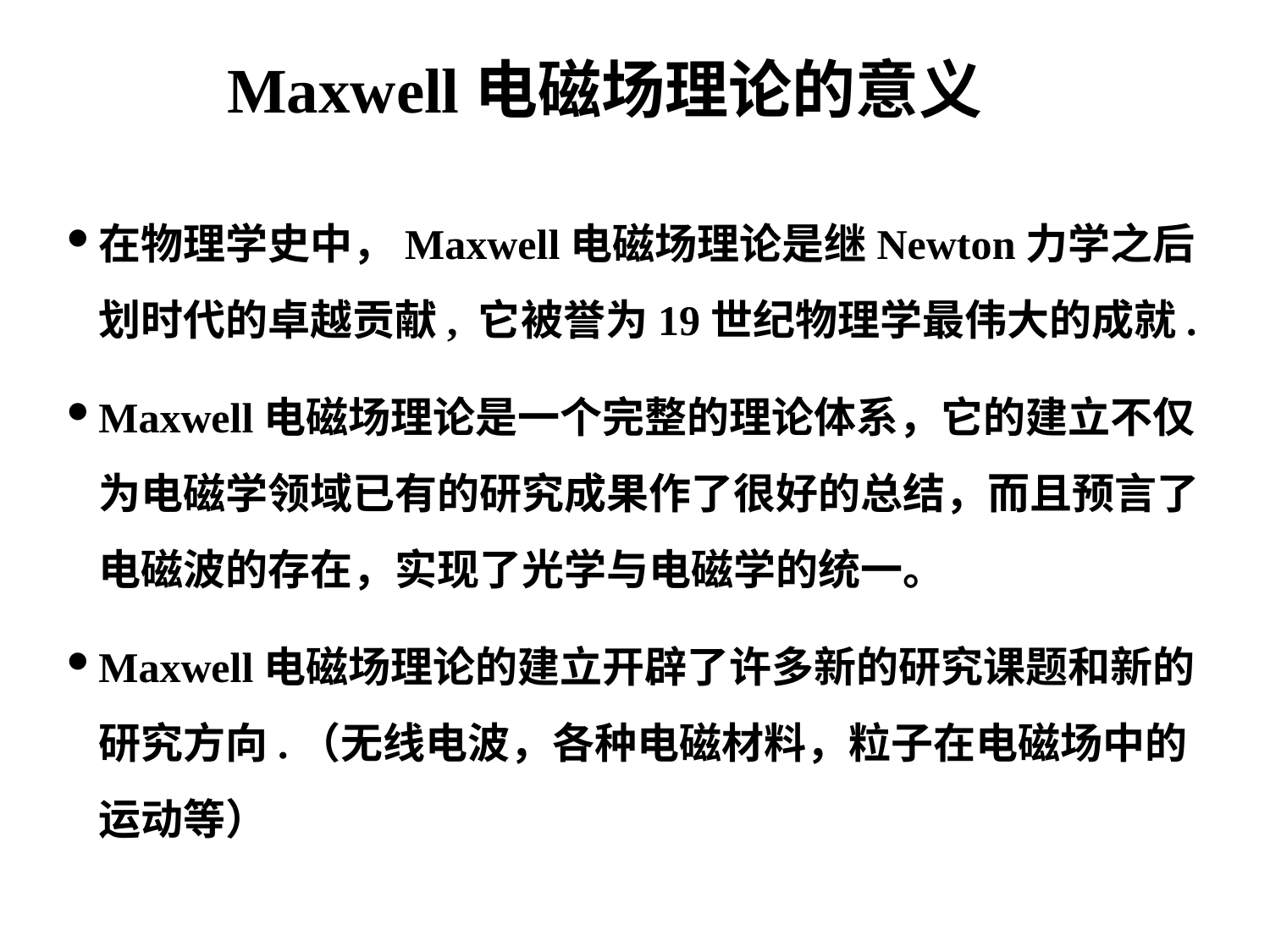

# Maxwell电磁场理论的意义
在物理学史中，Maxwell电磁场理论是继Newton力学之后划时代的卓越贡献, 它被誉为19世纪物理学最伟大的成就.
Maxwell电磁场理论是一个完整的理论体系，它的建立不仅为电磁学领域已有的研究成果作了很好的总结，而且预言了电磁波的存在，实现了光学与电磁学的统一。
Maxwell电磁场理论的建立开辟了许多新的研究课题和新的研究方向.（无线电波，各种电磁材料，粒子在电磁场中的运动等）